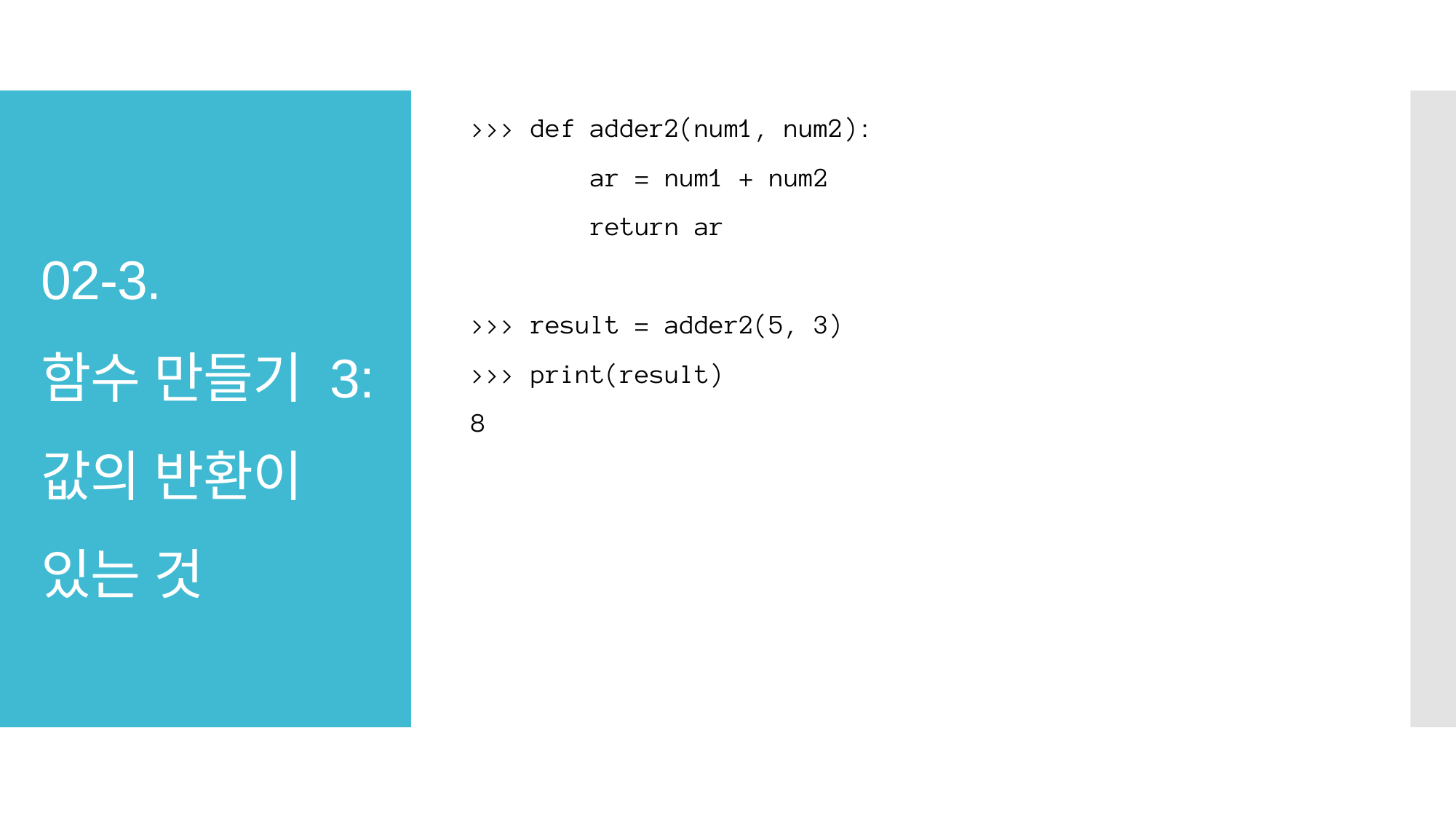

>>> def adder2(num1, num2):
        ar = num1 + num2
        return ar

>>> result = adder2(5, 3)
>>> print(result)
8

# 02-3. 함수 만들기 3: 값의 반환이 있는 것